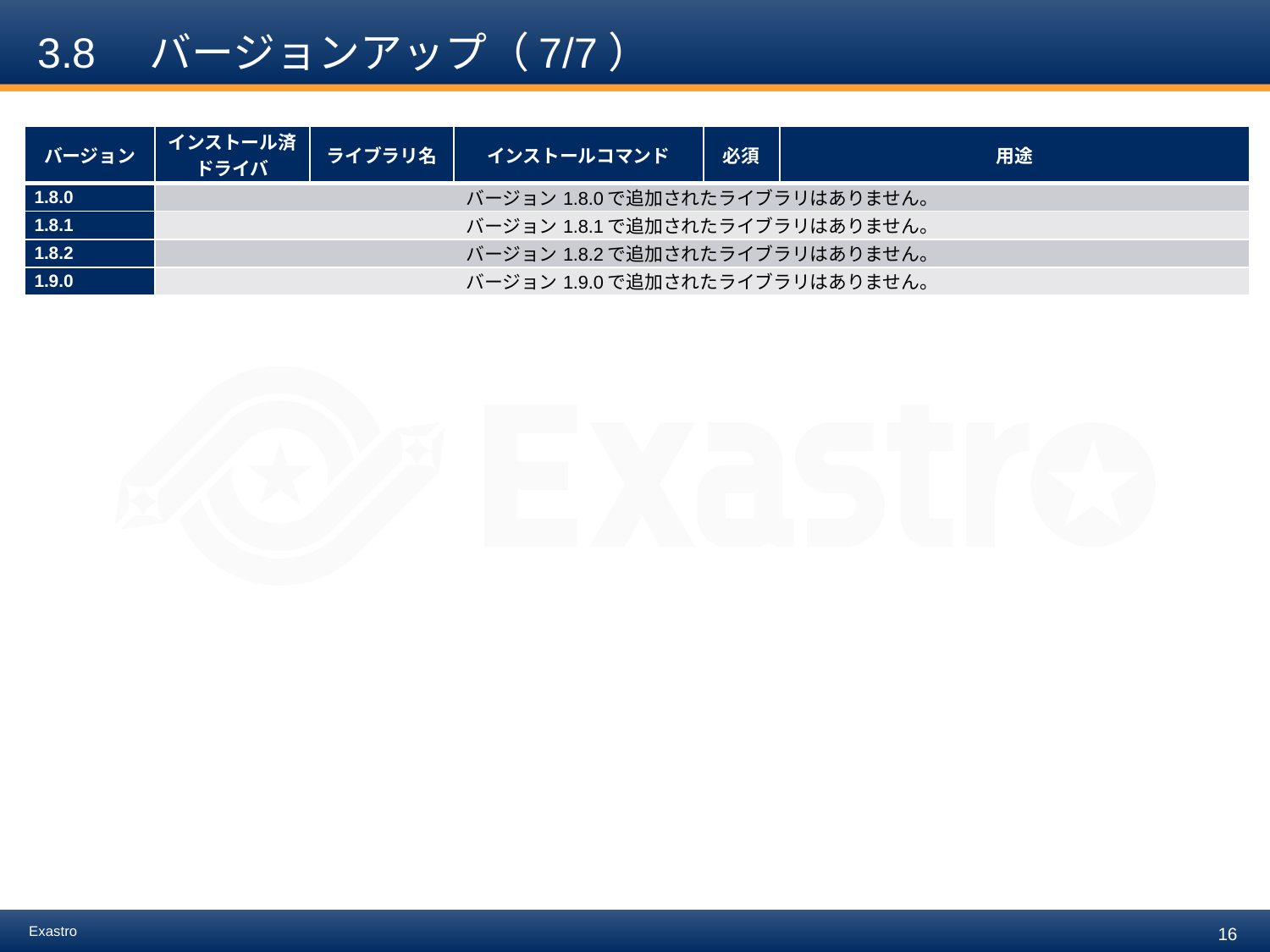

# 3.8　バージョンアップ（7/7）
| バージョン | インストール済 ドライバ | ライブラリ名 | インストールコマンド | 必須 | 用途 |
| --- | --- | --- | --- | --- | --- |
| 1.8.0 | バージョン1.8.0で追加されたライブラリはありません。 |  |  |  |  |
| 1.8.1 | バージョン1.8.1で追加されたライブラリはありません。 |  |  |  |  |
| 1.8.2 | バージョン1.8.2で追加されたライブラリはありません。 |  |  |  |  |
| 1.9.0 | バージョン1.9.0で追加されたライブラリはありません。 |  |  |  |  |